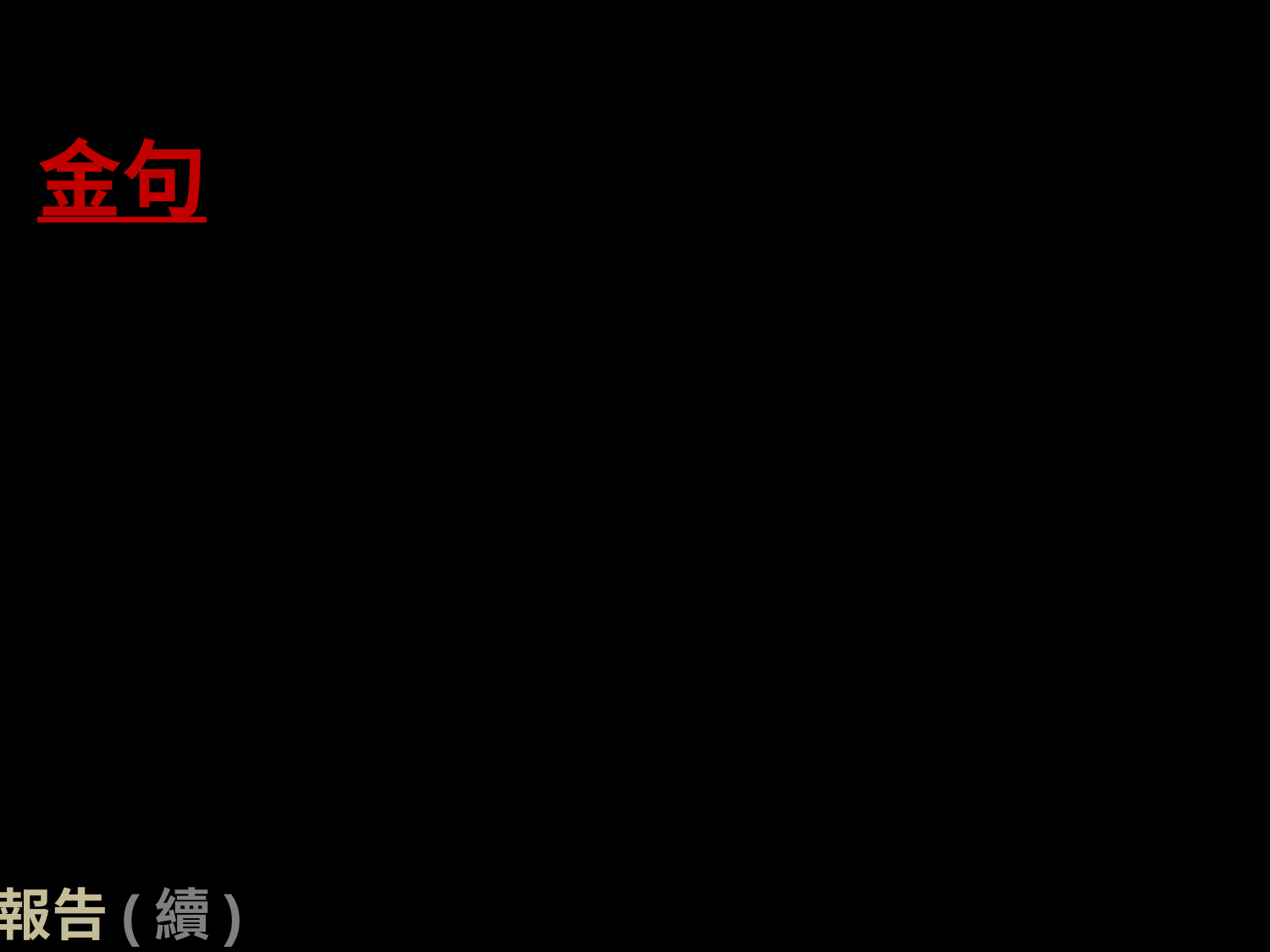

金句
「你要我為你做什麼，只管求我。以利沙說：願感動你的靈，加倍的感動我」
( 列王紀下2: 9 )
報告(續)